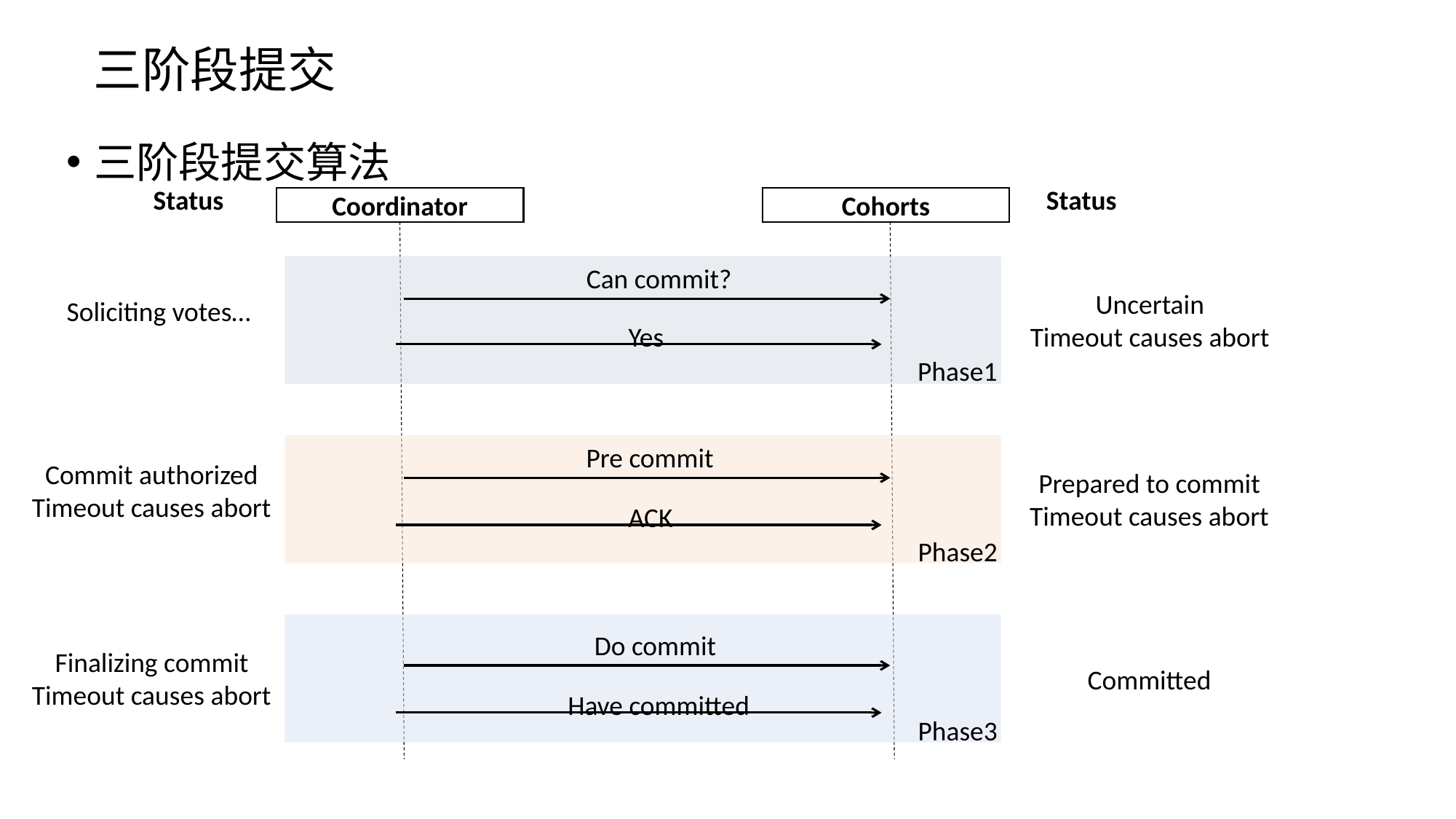

# 三阶段提交
三阶段提交算法

Status
Status
Coordinator
Cohorts

Can commit?
Uncertain
Timeout causes abort
Soliciting votes…
Yes
Phase1

Pre commit
Commit authorized
Timeout causes abort
Prepared to commit
Timeout causes abort
ACK
Phase2

Do commit
Finalizing commit
Timeout causes abort
Committed
Have committed
Phase3